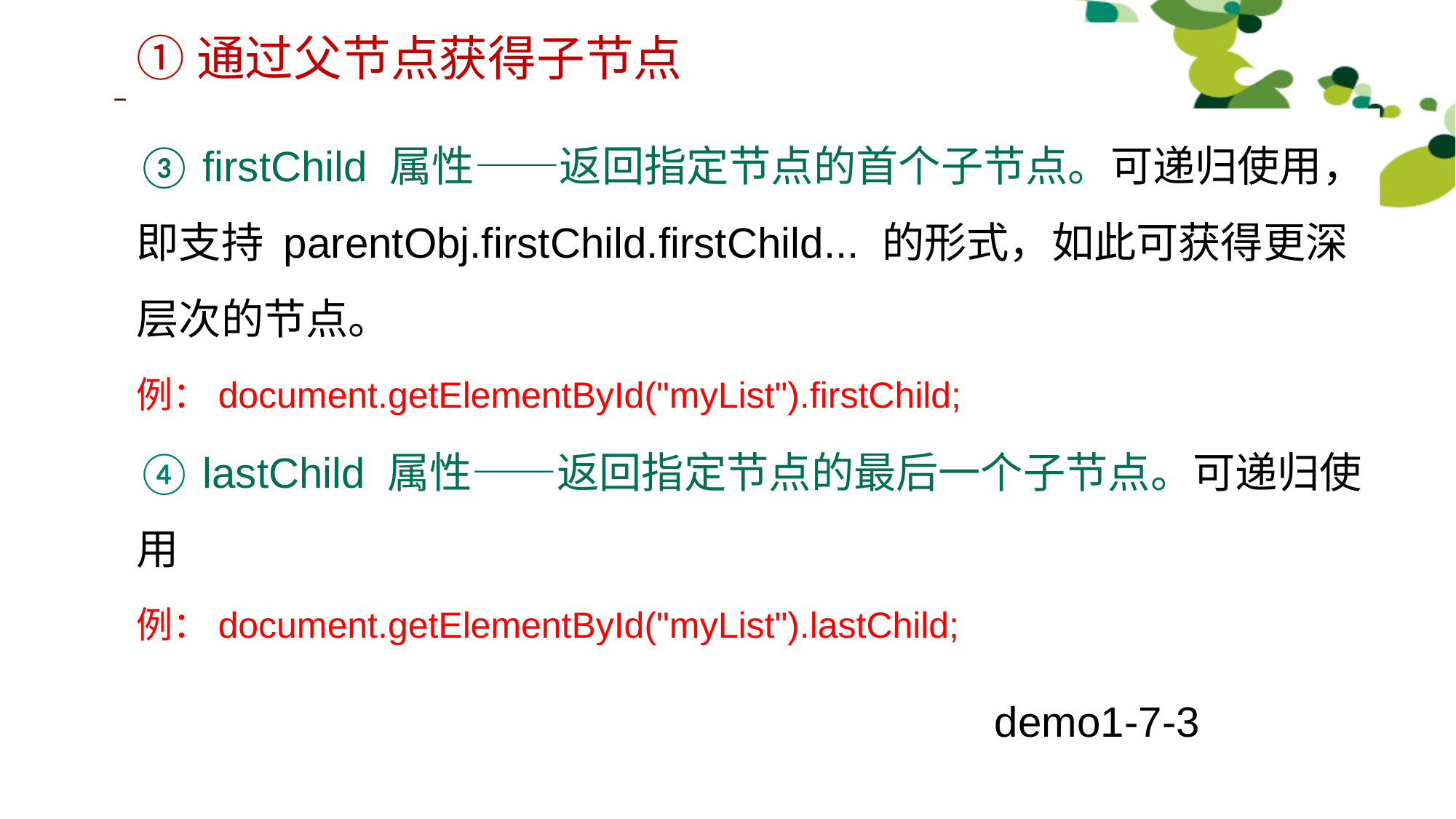

①通过父节点获得子节点
③ firstChild 属性——返回指定节点的首个子节点。可递归使用，即支持 parentObj.firstChild.firstChild... 的形式，如此可获得更深层次的节点。
例：document.getElementById("myList").firstChild;
④ lastChild 属性——返回指定节点的最后一个子节点。可递归使用
例：document.getElementById("myList").lastChild;

demo1-7-3